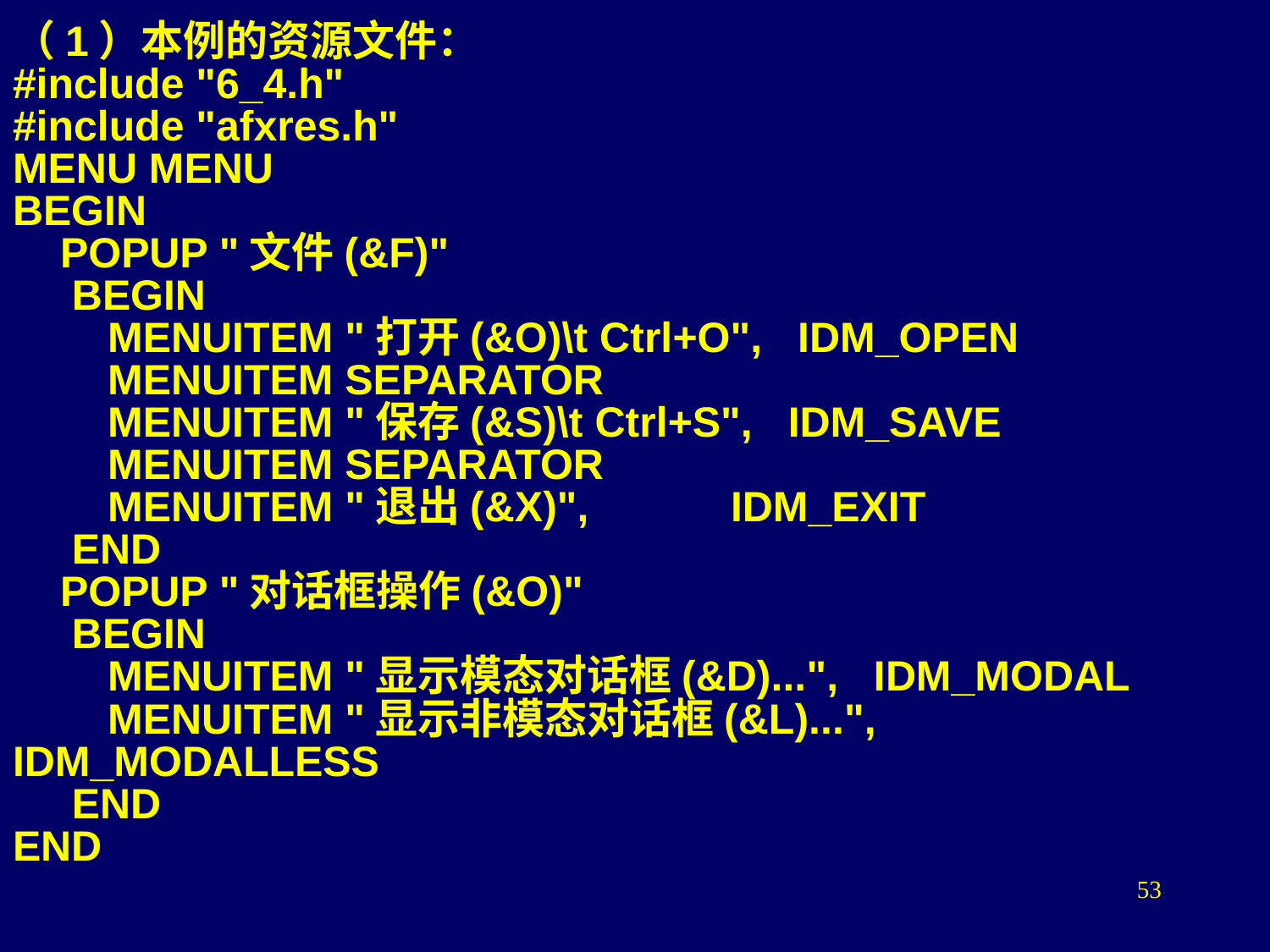

（1）本例的资源文件：
#include "6_4.h"
#include "afxres.h"
MENU MENU
BEGIN
    POPUP "文件(&F)"
     BEGIN
        MENUITEM "打开(&O)\t Ctrl+O",   IDM_OPEN
        MENUITEM SEPARATOR
        MENUITEM "保存(&S)\t Ctrl+S",   IDM_SAVE
        MENUITEM SEPARATOR
        MENUITEM "退出(&X)",            IDM_EXIT
     END
    POPUP "对话框操作(&O)"
     BEGIN
        MENUITEM "显示模态对话框(&D)...",   IDM_MODAL
        MENUITEM "显示非模态对话框(&L)...", IDM_MODALLESS
     END
END

53